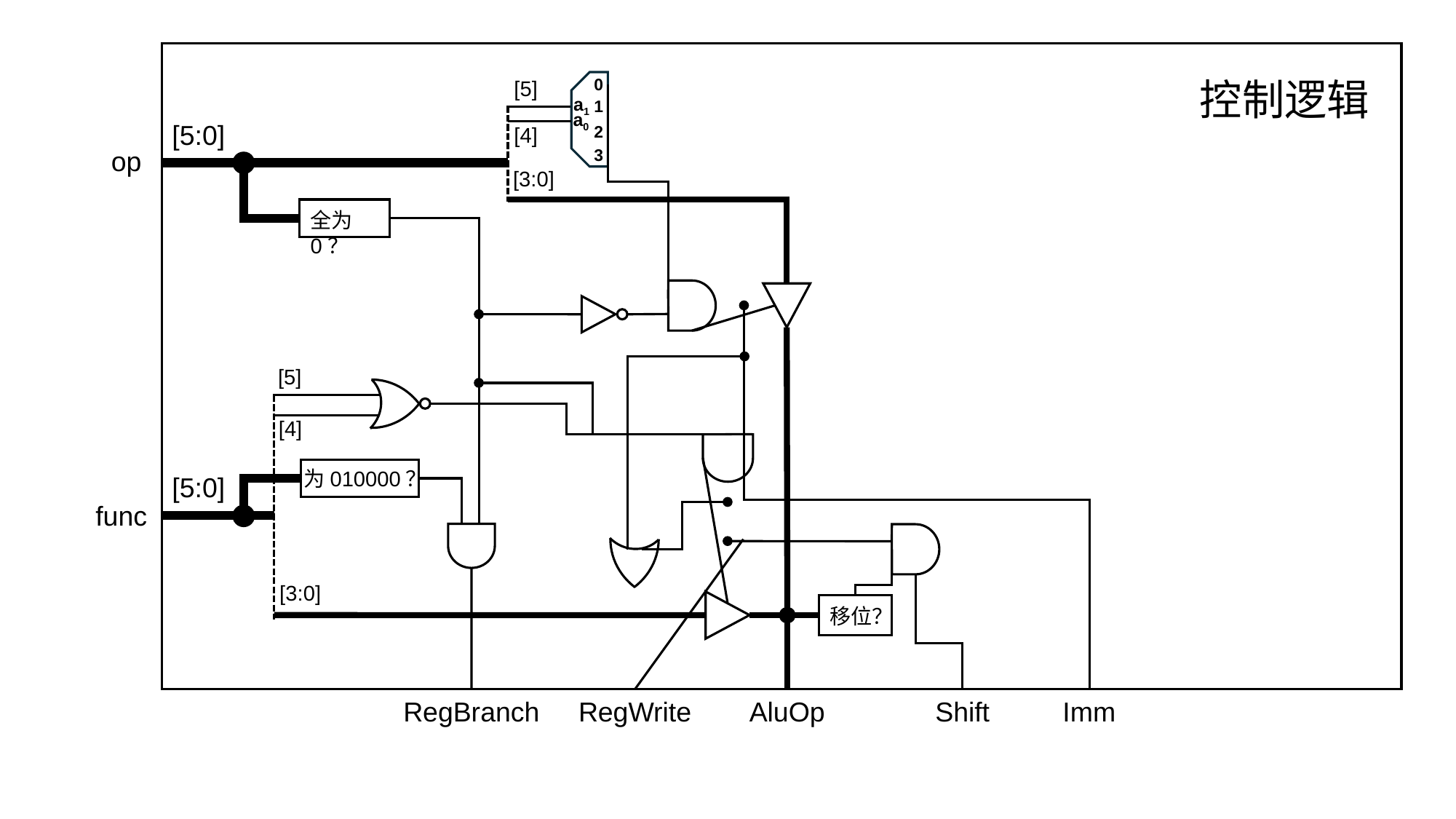

控制逻辑
0
[5]
a1
1

a0
[5:0]
2
[4]
3
op

[3:0]

全为0？

[5]

[4]

为010000？

[5:0]
func

[3:0]

移位？

RegBranch
RegWrite
AluOp
Shift
Imm